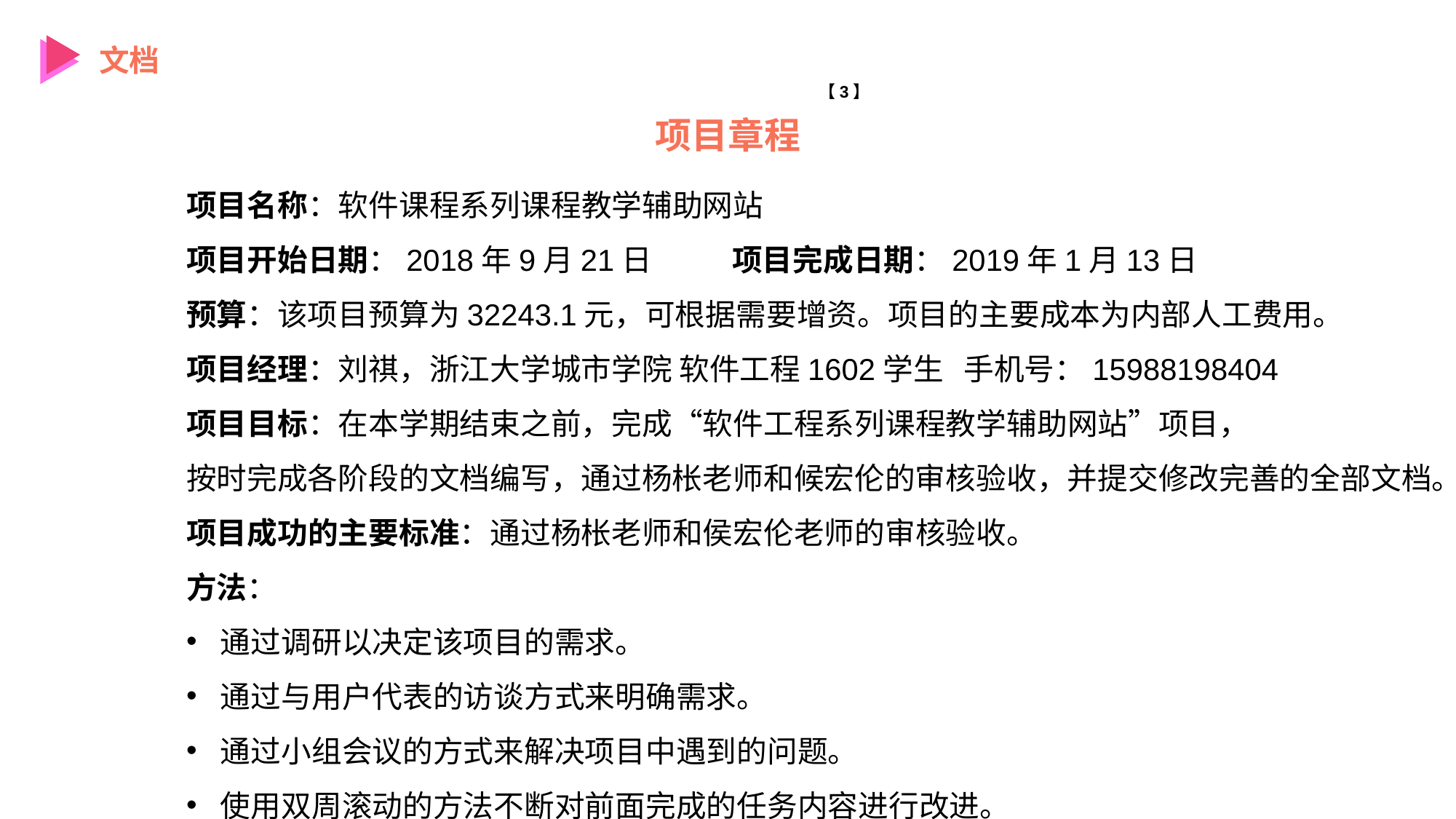

文档
【3】
项目章程
项目名称：软件课程系列课程教学辅助网站
项目开始日期：2018年9月21日	项目完成日期：2019年1月13日
预算：该项目预算为32243.1元，可根据需要增资。项目的主要成本为内部人工费用。
项目经理：刘祺，浙江大学城市学院 软件工程1602学生   手机号：15988198404
项目目标：在本学期结束之前，完成“软件工程系列课程教学辅助网站”项目，
按时完成各阶段的文档编写，通过杨枨老师和候宏伦的审核验收，并提交修改完善的全部文档。
项目成功的主要标准：通过杨枨老师和侯宏伦老师的审核验收。
方法：
通过调研以决定该项目的需求。
通过与用户代表的访谈方式来明确需求。
通过小组会议的方式来解决项目中遇到的问题。
使用双周滚动的方法不断对前面完成的任务内容进行改进。